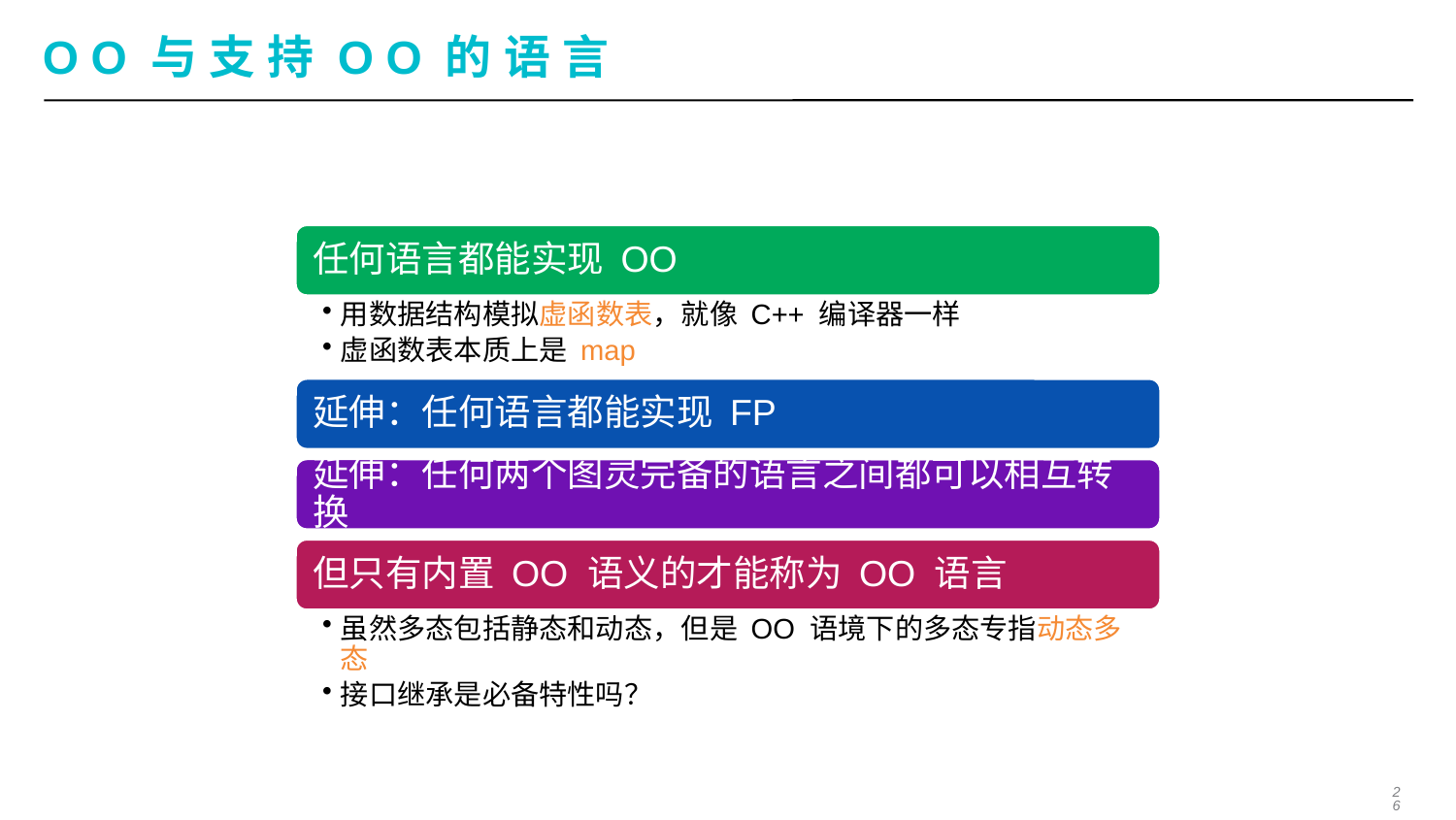

# OO与支持OO的语言
任何语言都能实现 OO
用数据结构模拟虚函数表，就像 C++ 编译器一样
虚函数表本质上是 map
延伸：任何语言都能实现 FP
延伸：任何两个图灵完备的语言之间都可以相互转换
但只有内置 OO 语义的才能称为 OO 语言
虽然多态包括静态和动态，但是 OO 语境下的多态专指动态多态
接口继承是必备特性吗？
26